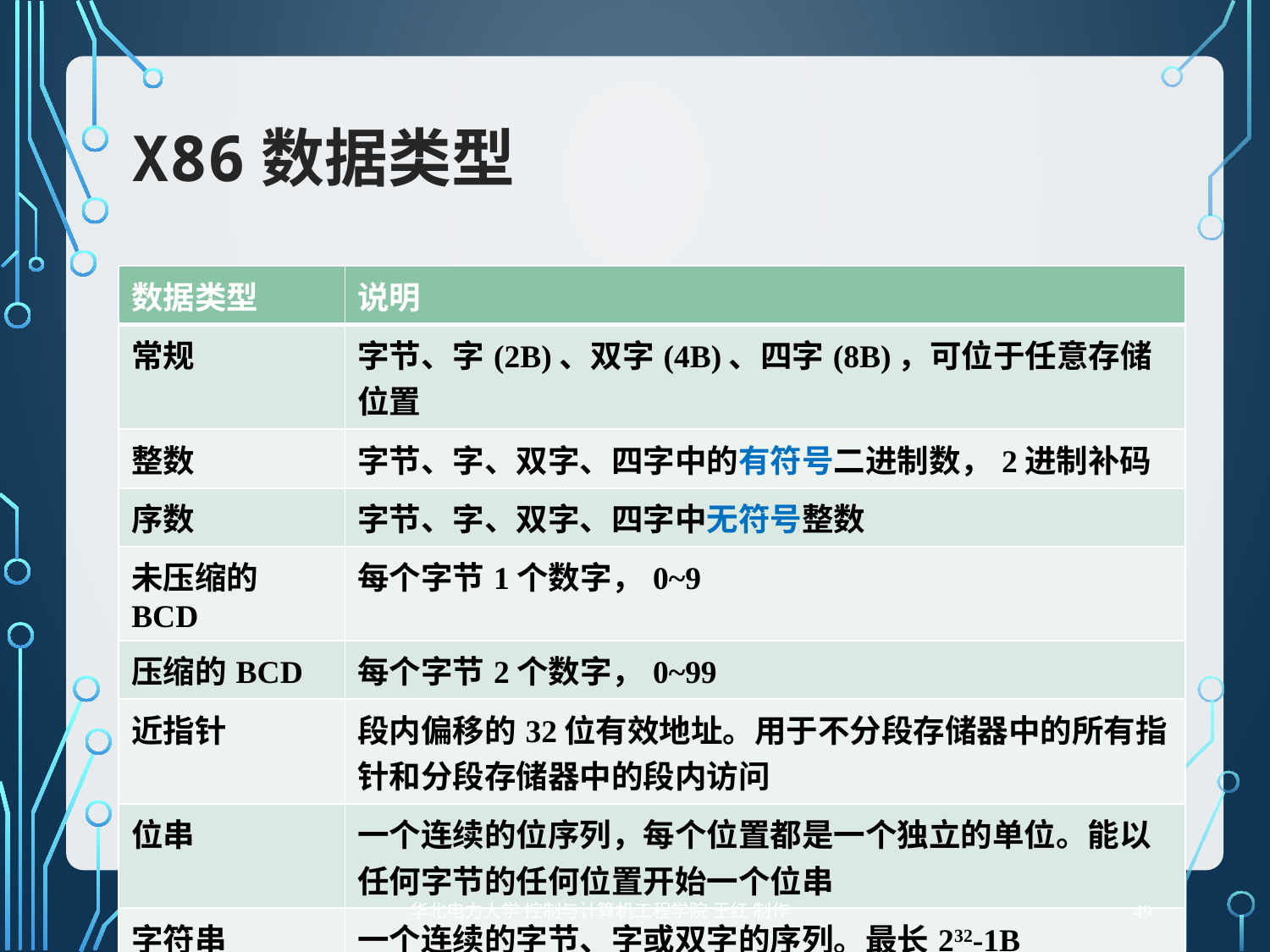

# X86数据类型
| 数据类型 | 说明 |
| --- | --- |
| 常规 | 字节、字(2B)、双字(4B)、四字(8B)，可位于任意存储位置 |
| 整数 | 字节、字、双字、四字中的有符号二进制数，2进制补码 |
| 序数 | 字节、字、双字、四字中无符号整数 |
| 未压缩的BCD | 每个字节1个数字，0~9 |
| 压缩的BCD | 每个字节2个数字，0~99 |
| 近指针 | 段内偏移的32位有效地址。用于不分段存储器中的所有指针和分段存储器中的段内访问 |
| 位串 | 一个连续的位序列，每个位置都是一个独立的单位。能以任何字节的任何位置开始一个位串 |
| 字符串 | 一个连续的字节、字或双字的序列。最长232-1B |
| 浮点数 | 单精度(32b)、双精度(64b)、扩展双精度(80b) |
49
华北电力大学 控制与计算机工程学院 王红 制作